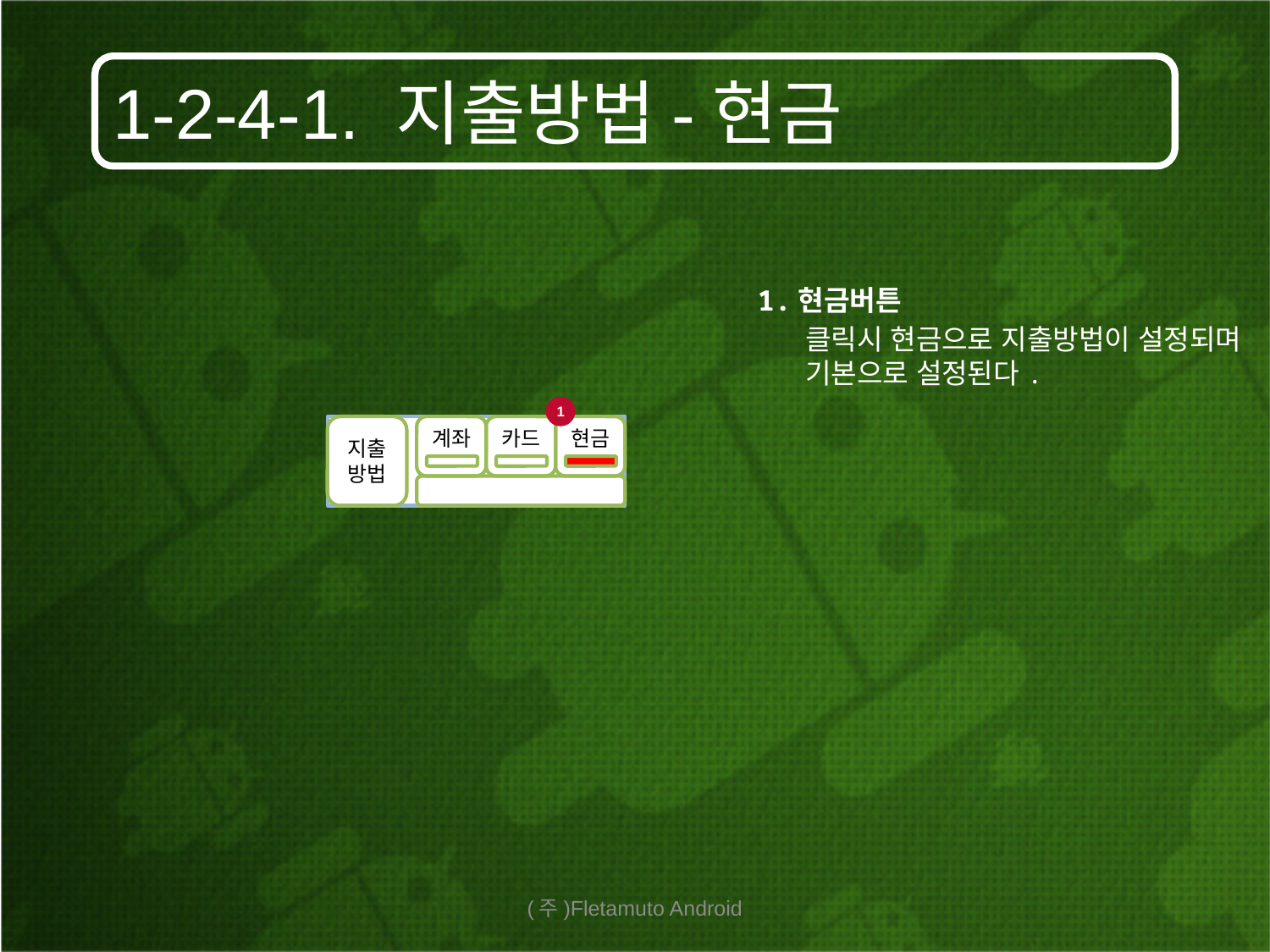

1-2-4-1. 지출방법-현금
1.현금버튼
	클릭시 현금으로 지출방법이 설정되며 기본으로 설정된다.
1

지출방법
계좌

카드

현금

(주)Fletamuto Android